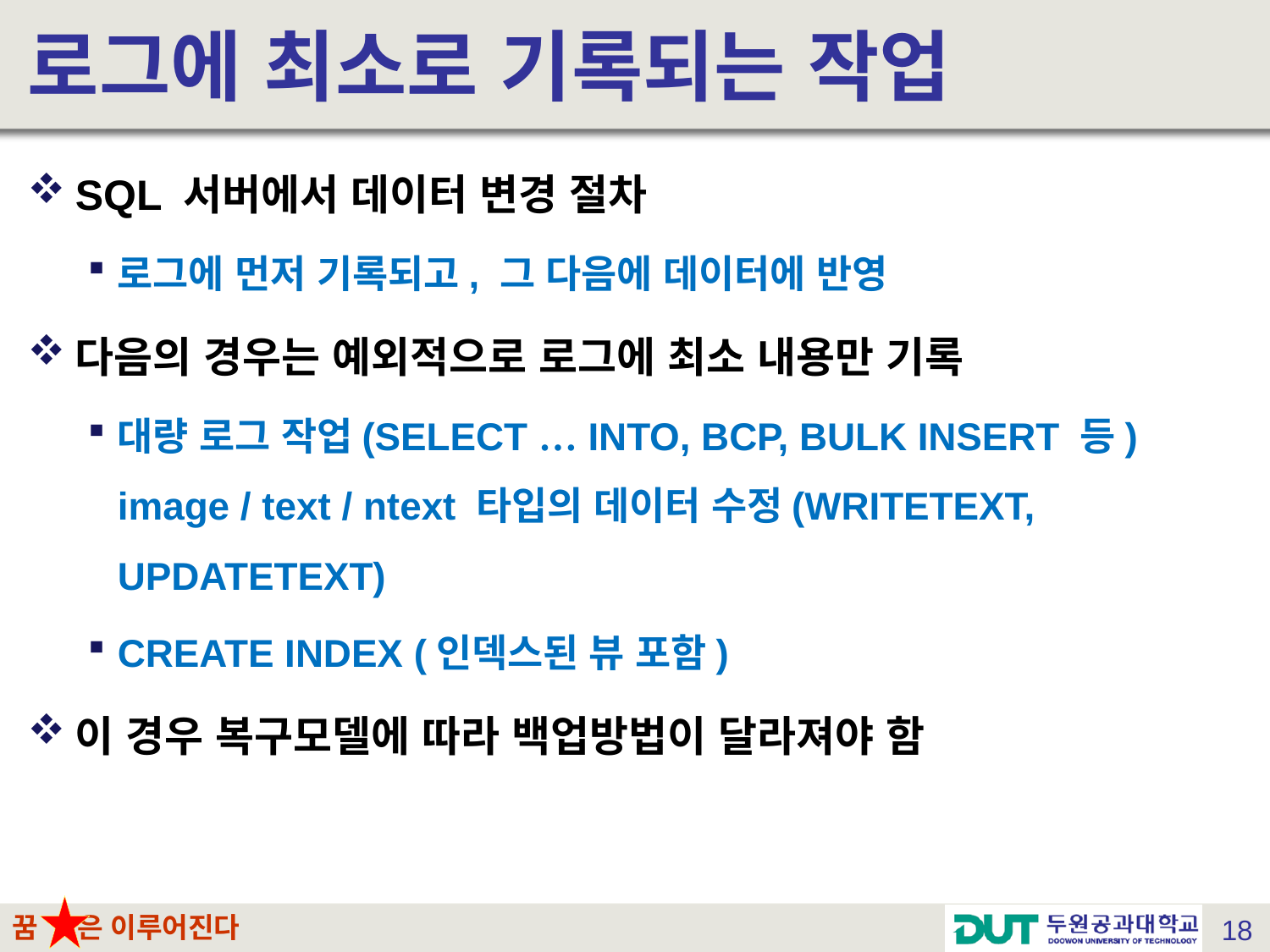

# 로그에 최소로 기록되는 작업
SQL 서버에서 데이터 변경 절차
로그에 먼저 기록되고, 그 다음에 데이터에 반영
다음의 경우는 예외적으로 로그에 최소 내용만 기록
대량 로그 작업(SELECT … INTO, BCP, BULK INSERT 등) image / text / ntext 타입의 데이터 수정(WRITETEXT, UPDATETEXT)
CREATE INDEX (인덱스된 뷰 포함)
이 경우 복구모델에 따라 백업방법이 달라져야 함